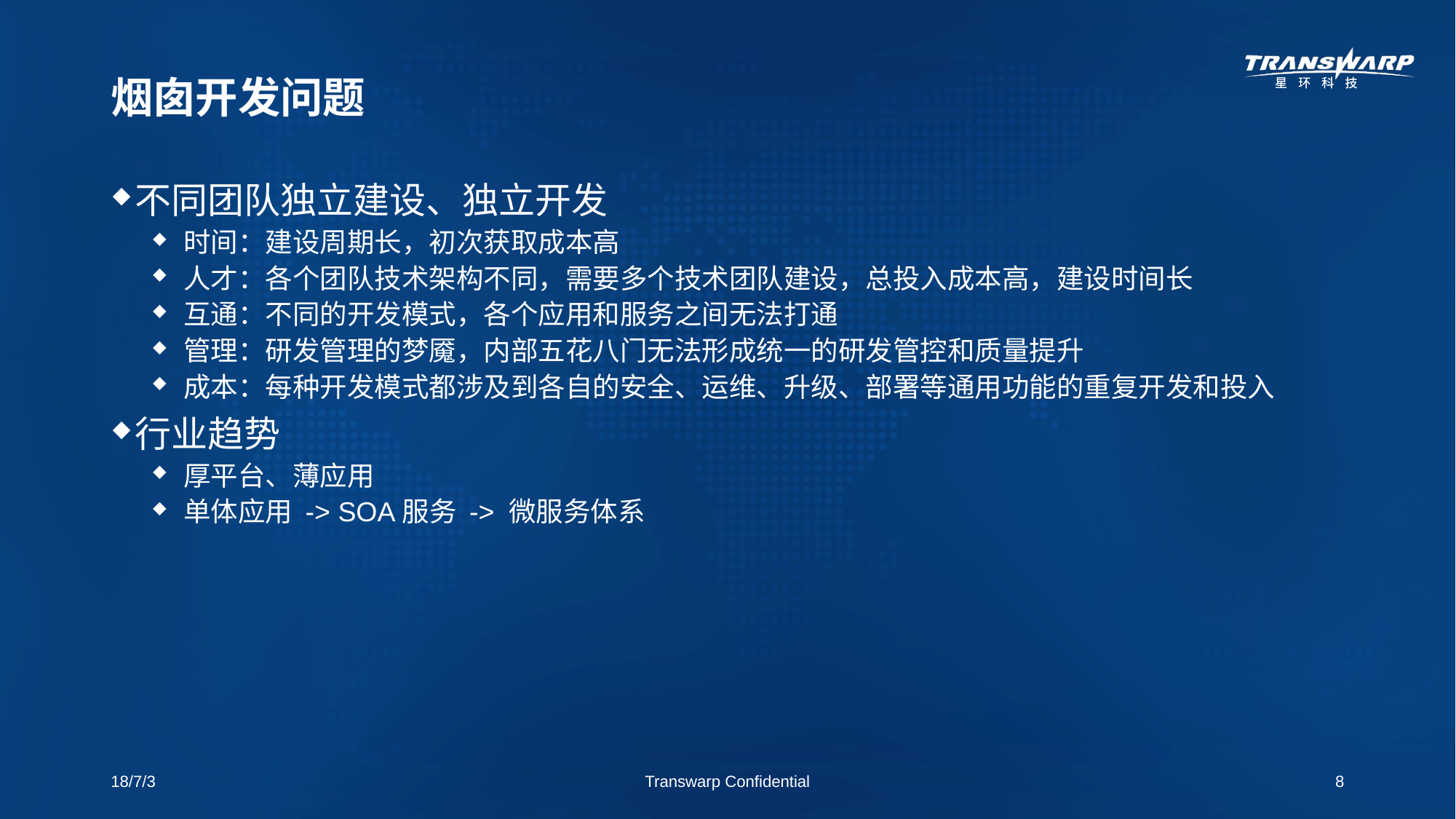

# 烟囱开发问题
不同团队独立建设、独立开发
时间：建设周期长，初次获取成本高
人才：各个团队技术架构不同，需要多个技术团队建设，总投入成本高，建设时间长
互通：不同的开发模式，各个应用和服务之间无法打通
管理：研发管理的梦魇，内部五花八门无法形成统一的研发管控和质量提升
成本：每种开发模式都涉及到各自的安全、运维、升级、部署等通用功能的重复开发和投入
行业趋势
厚平台、薄应用
单体应用 -> SOA服务 -> 微服务体系
18/7/3
Transwarp Confidential
8